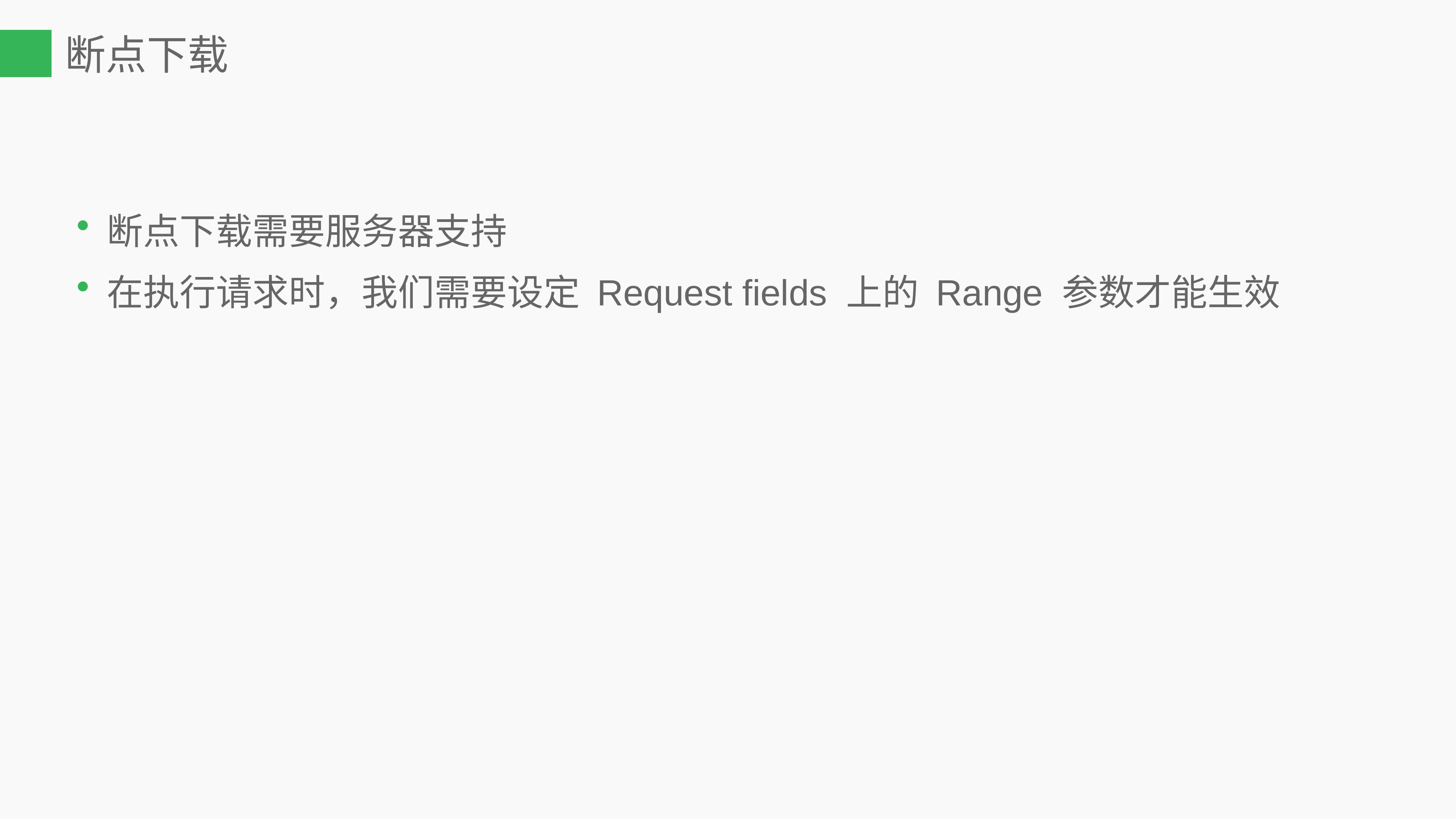

断点下载

断点下载需要服务器支持
在执行请求时，我们需要设定 Request fields 上的 Range 参数才能生效